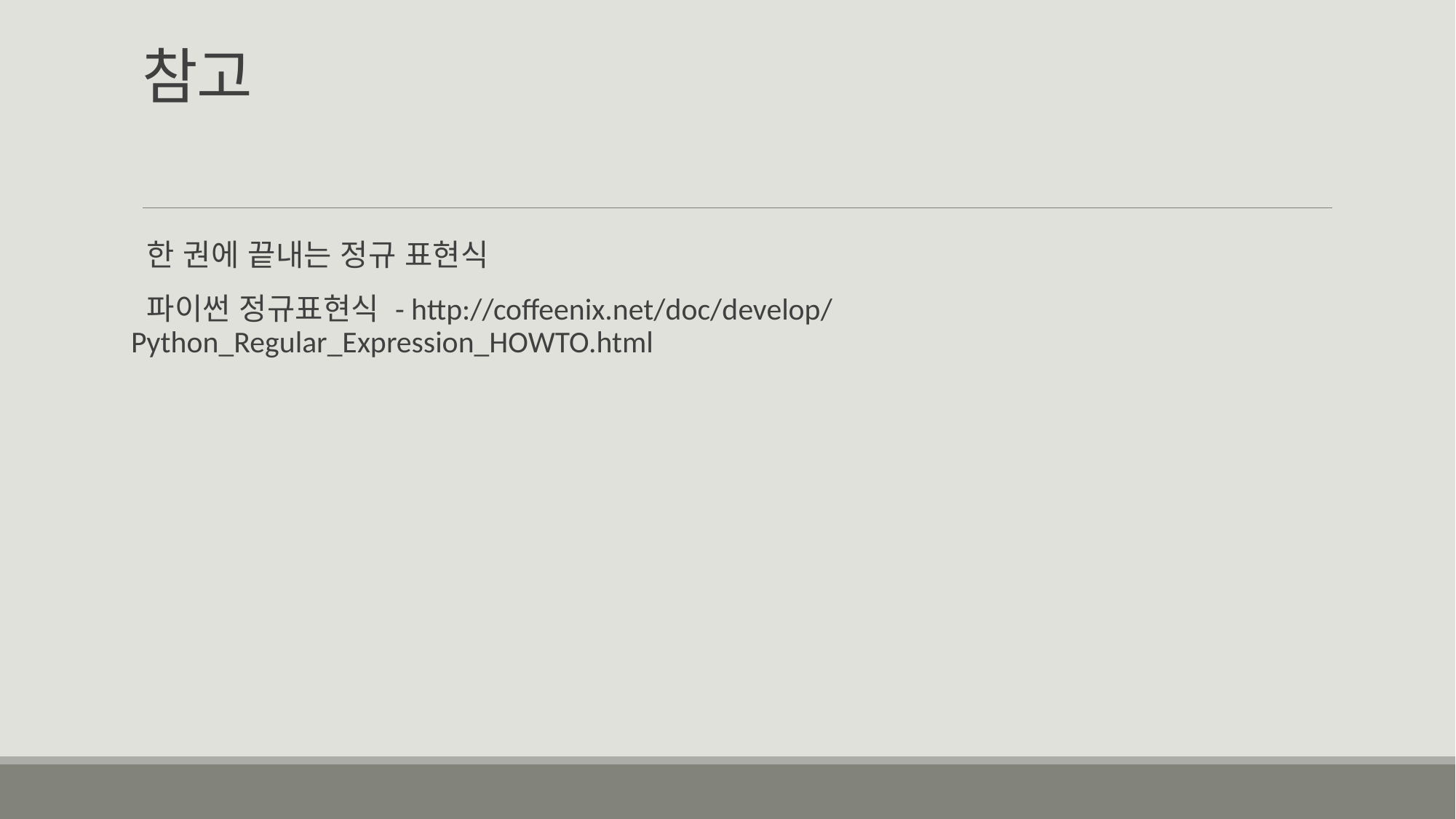

# 참고

 한 권에 끝내는 정규 표현식
 파이썬 정규표현식 - http://coffeenix.net/doc/develop/Python_Regular_Expression_HOWTO.html